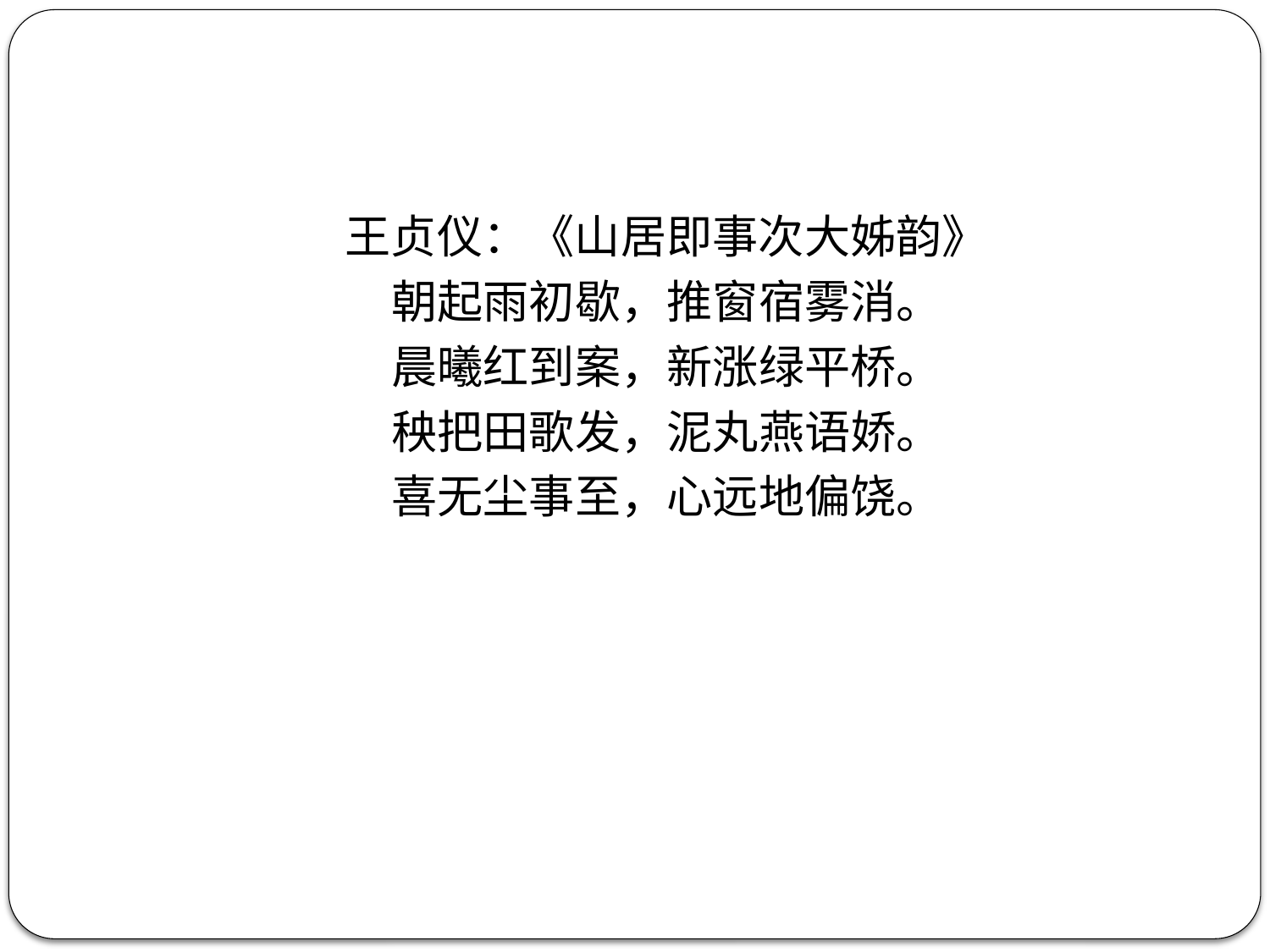

#
王贞仪：《山居即事次大姊韵》
朝起雨初歇，推窗宿雾消。
晨曦红到案，新涨绿平桥。
秧把田歌发，泥丸燕语娇。
喜无尘事至，心远地偏饶。